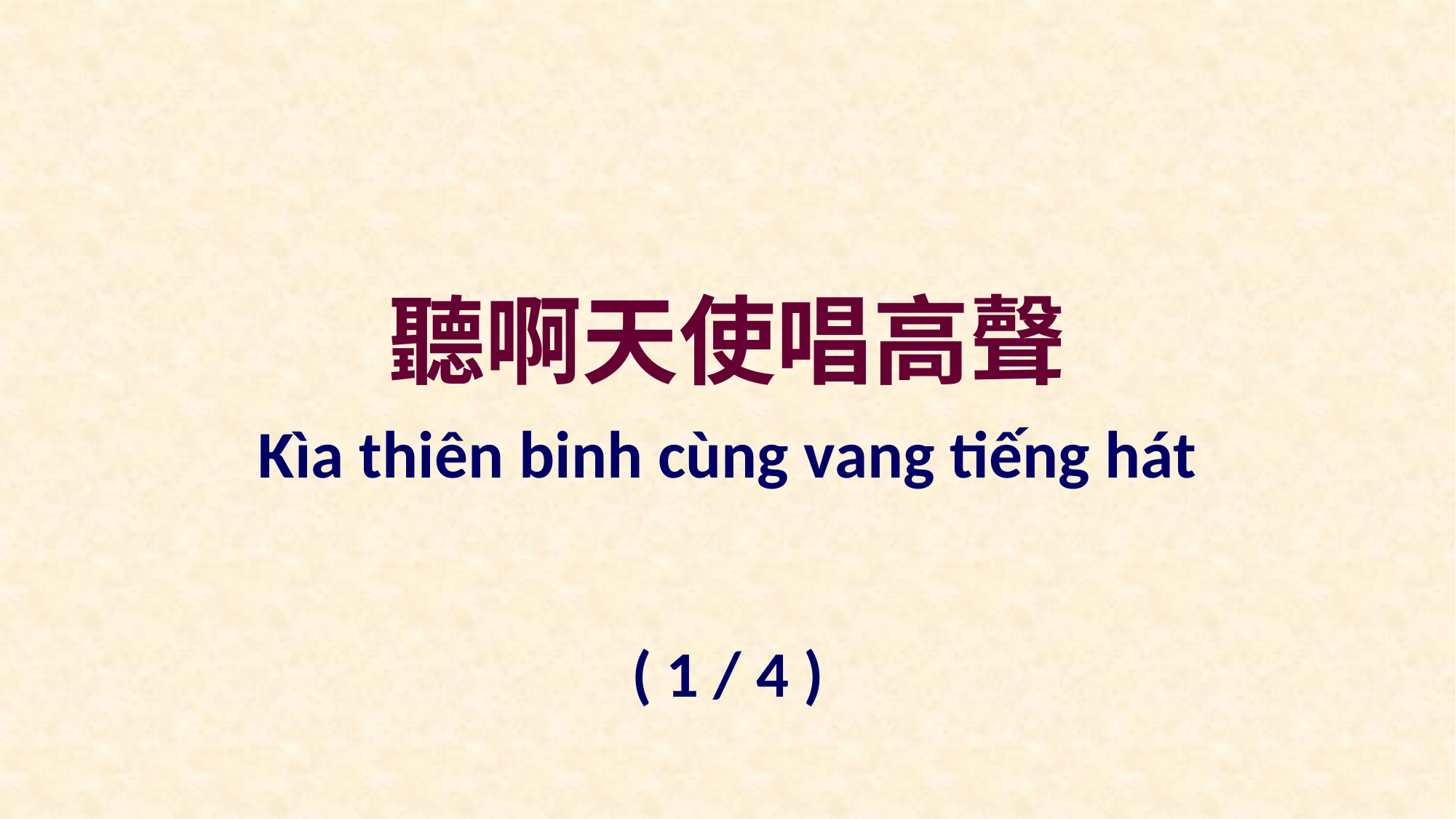

聽啊天使唱高聲
Kìa thiên binh cùng vang tiếng hát
( 1 / 4 )